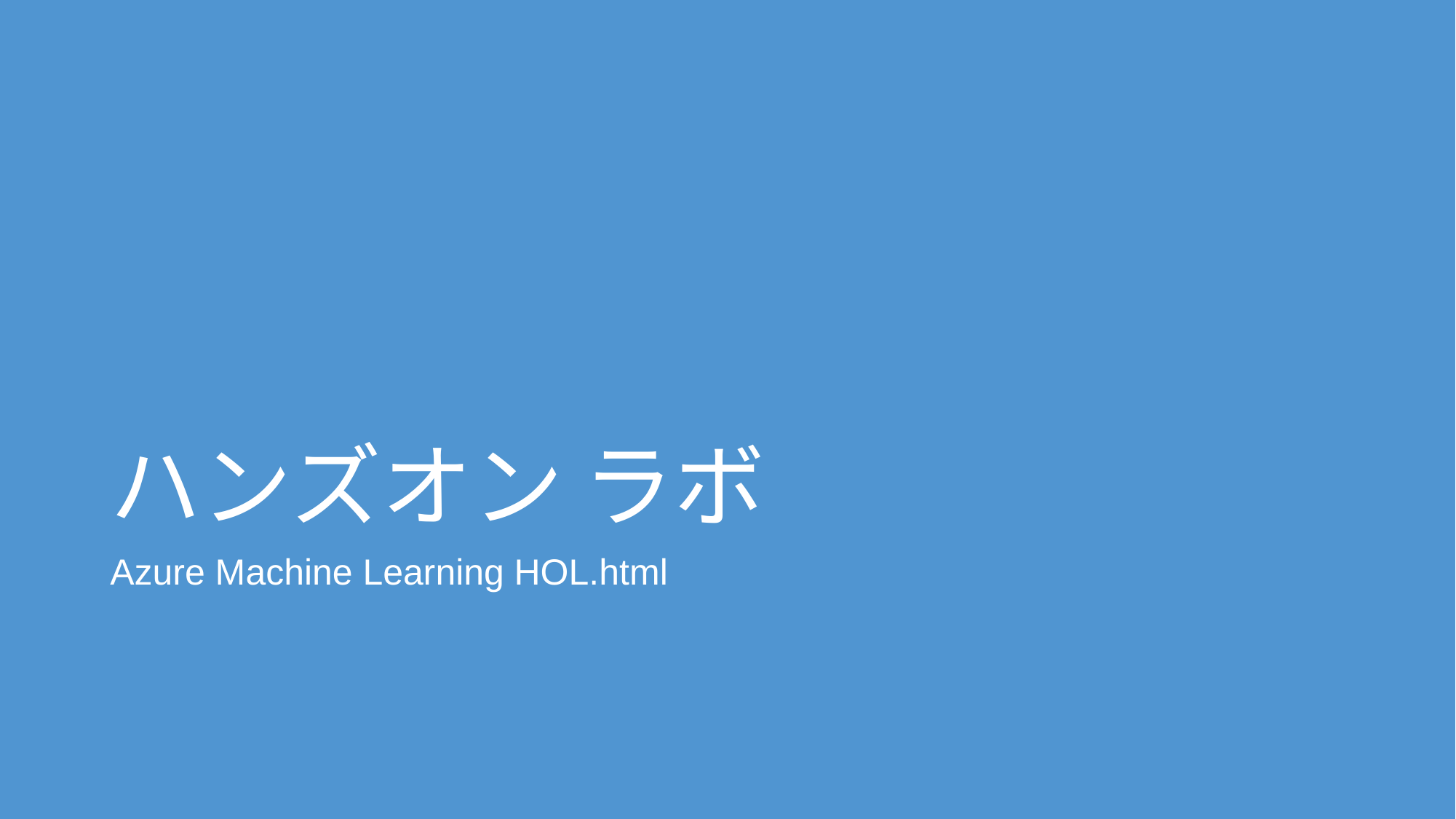

# ハンズオン ラボ
Azure Machine Learning HOL.html